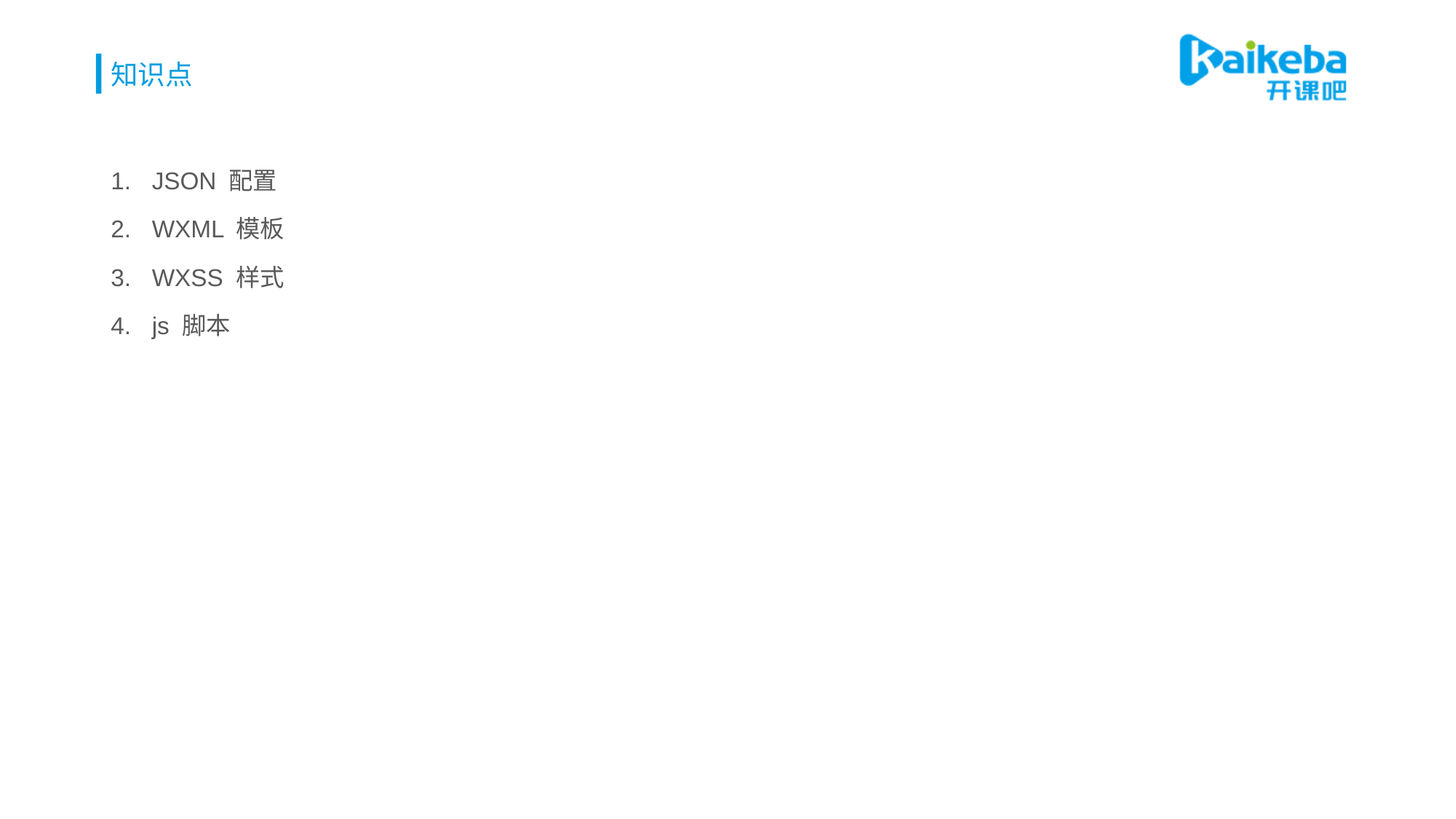

# 知识点
JSON 配置
WXML 模板
WXSS 样式
js 脚本